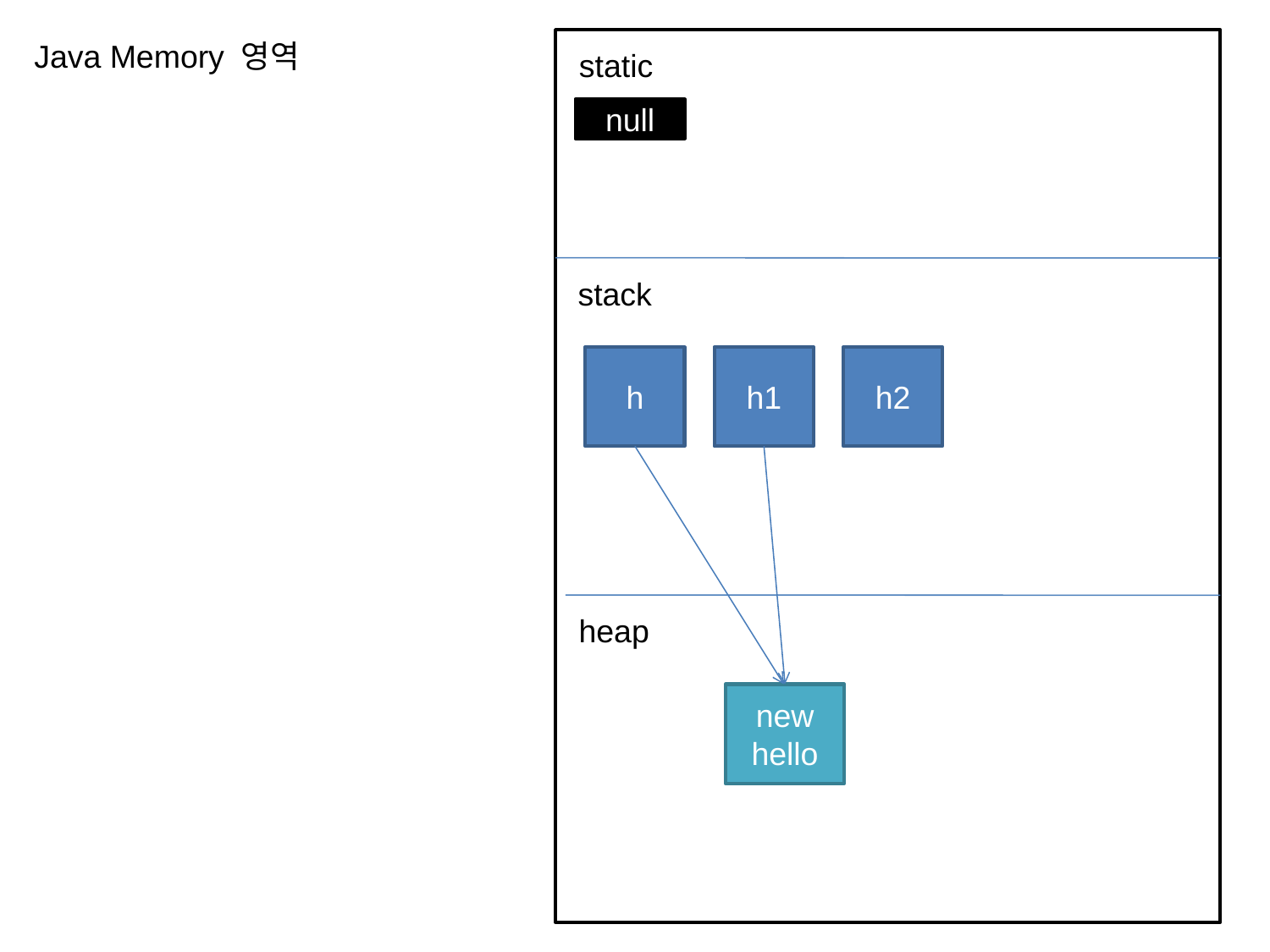

Java Memory 영역

static
null
stack
h
h1
h2

heap
new
hello